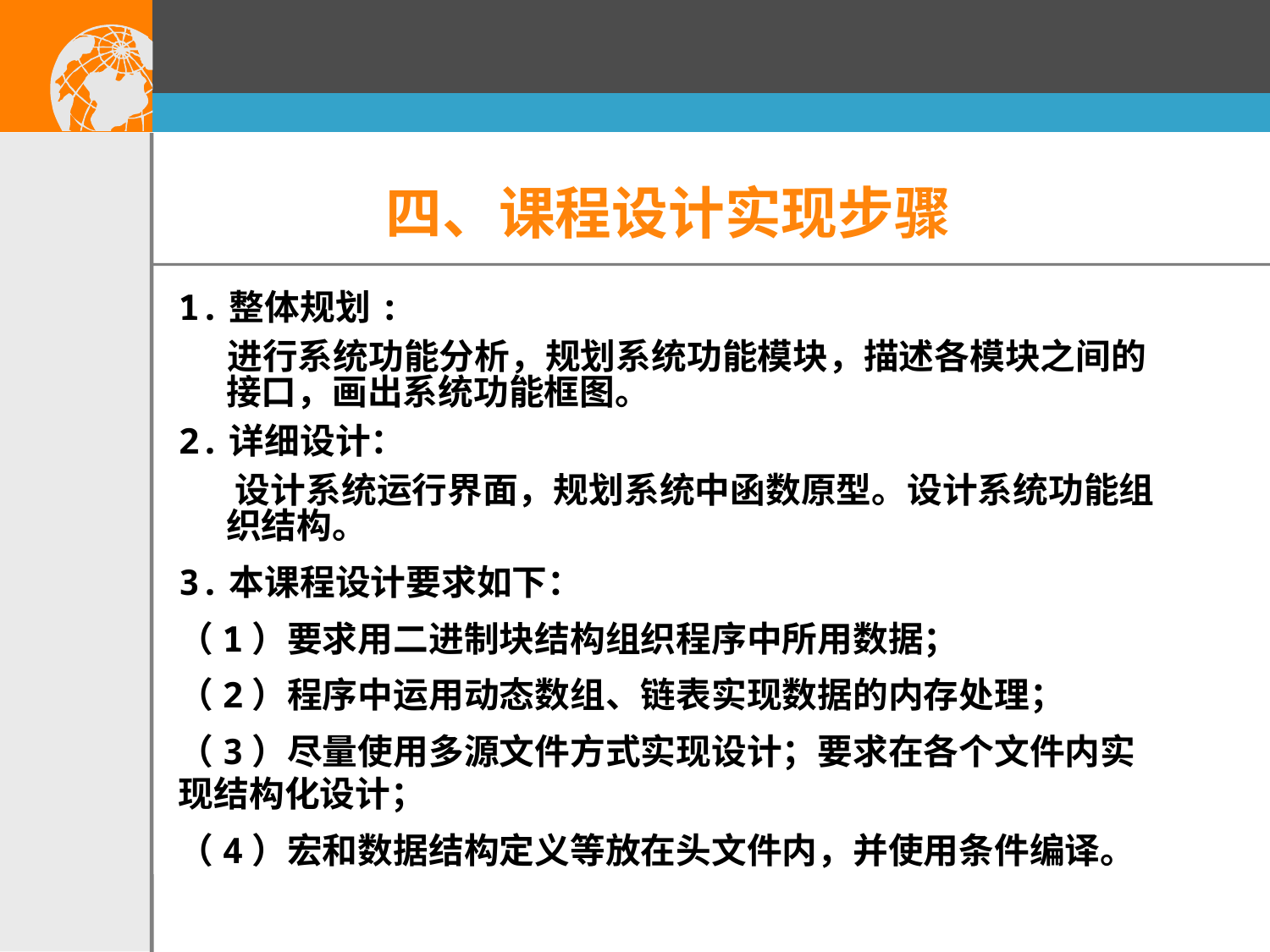

# 四、课程设计实现步骤
1.整体规划:
     进行系统功能分析，规划系统功能模块，描述各模块之间的接口，画出系统功能框图。
2.详细设计：
      设计系统运行界面，规划系统中函数原型。设计系统功能组织结构。
3.本课程设计要求如下：
（1）要求用二进制块结构组织程序中所用数据；
（2）程序中运用动态数组、链表实现数据的内存处理；
（3）尽量使用多源文件方式实现设计；要求在各个文件内实现结构化设计；
（4）宏和数据结构定义等放在头文件内，并使用条件编译。